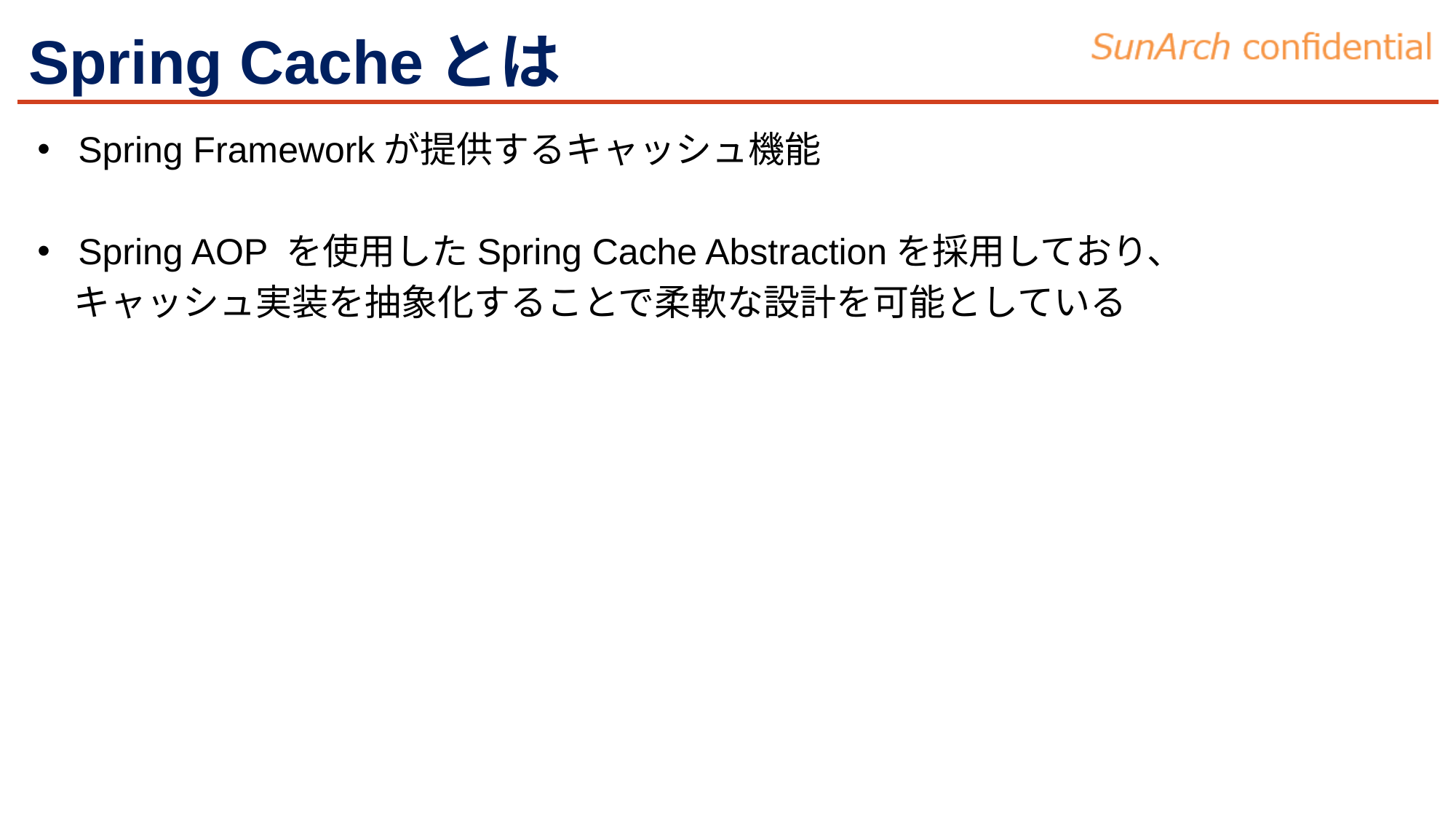

# Spring Cacheとは
Spring Frameworkが提供するキャッシュ機能

Spring AOP を使用したSpring Cache Abstractionを採用しており、
　キャッシュ実装を抽象化することで柔軟な設計を可能としている